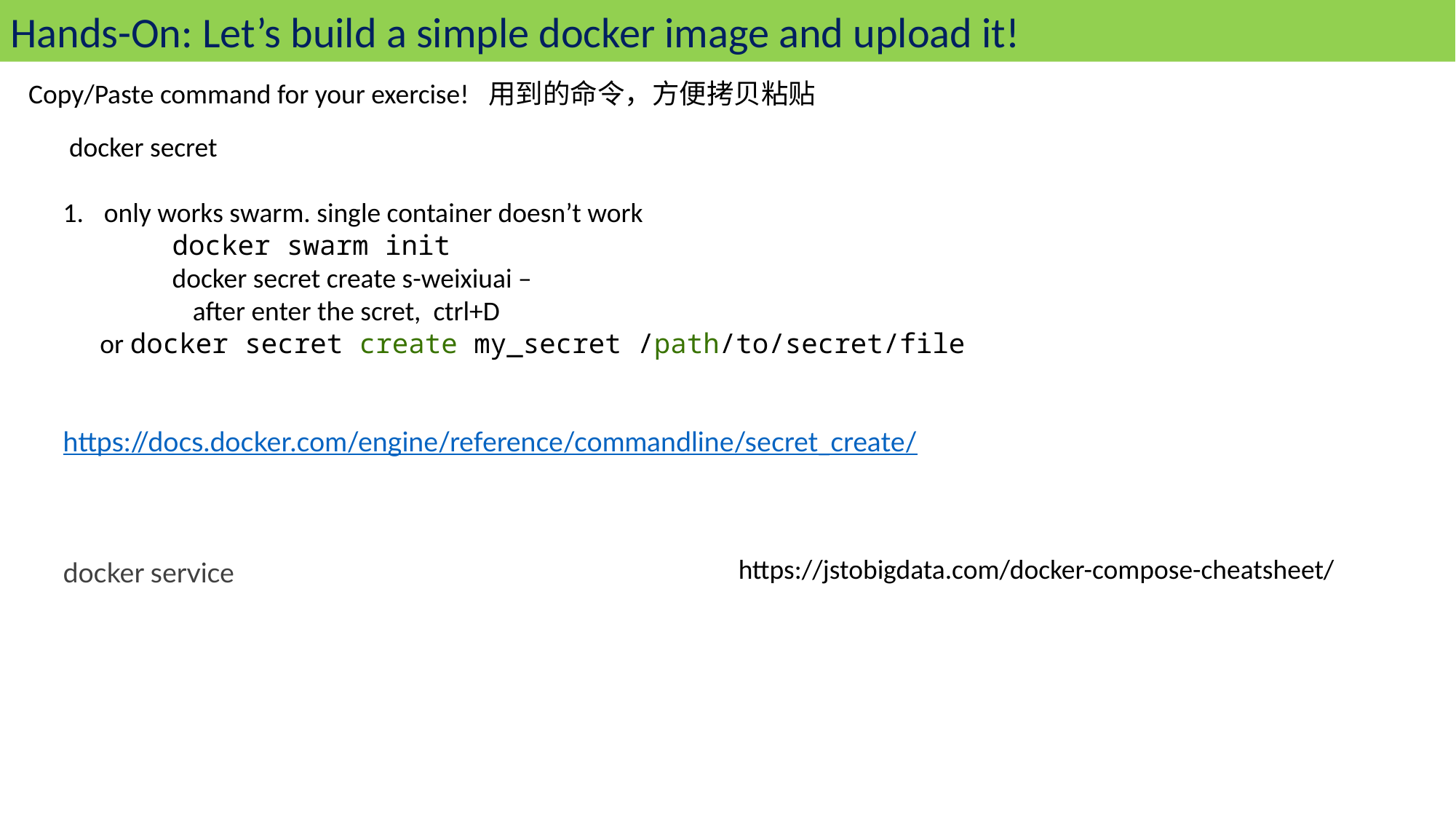

Hands-On: Let’s build a simple docker image and upload it!

Copy/Paste command for your exercise!  用到的命令，方便拷贝粘贴
 docker secret

only works swarm. single container doesn’t work
	docker swarm init
	docker secret create s-weixiuai –
                     after enter the scret,  ctrl+D
      or docker secret create my_secret /path/to/secret/file

https://docs.docker.com/engine/reference/commandline/secret_create/

docker service
https://jstobigdata.com/docker-compose-cheatsheet/